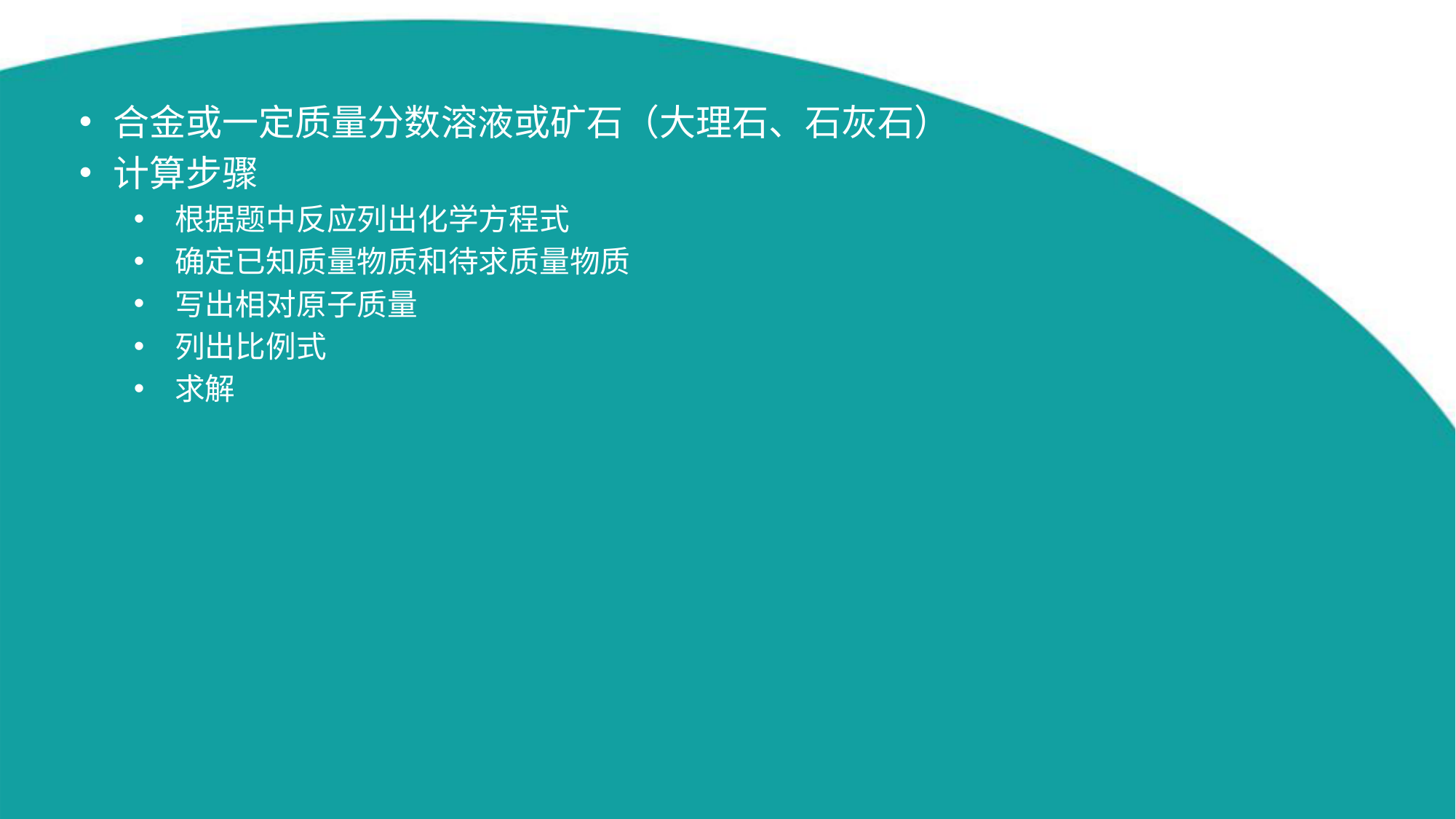

合金或一定质量分数溶液或矿石（大理石、石灰石）
计算步骤
根据题中反应列出化学方程式
确定已知质量物质和待求质量物质
写出相对原子质量
列出比例式
求解